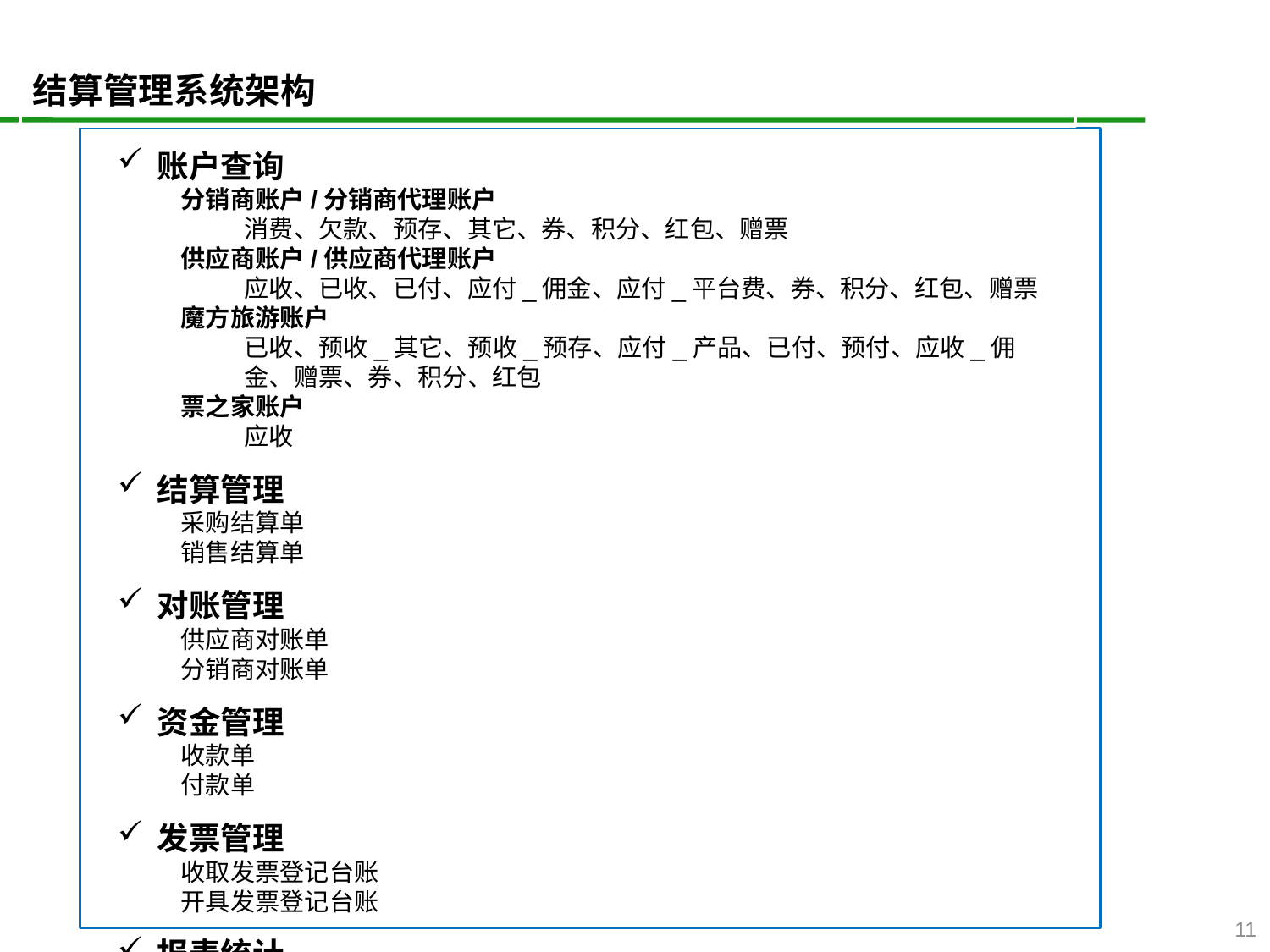

结算管理系统架构
账户查询
分销商账户/分销商代理账户
消费、欠款、预存、其它、券、积分、红包、赠票
供应商账户/供应商代理账户
应收、已收、已付、应付_佣金、应付_平台费、券、积分、红包、赠票
魔方旅游账户
已收、预收_其它、预收_预存、应付_产品、已付、预付、应收_佣金、赠票、券、积分、红包
票之家账户
应收
结算管理
采购结算单
销售结算单
对账管理
供应商对账单
分销商对账单
资金管理
收款单
付款单
发票管理
收取发票登记台账
开具发票登记台账
报表统计

11